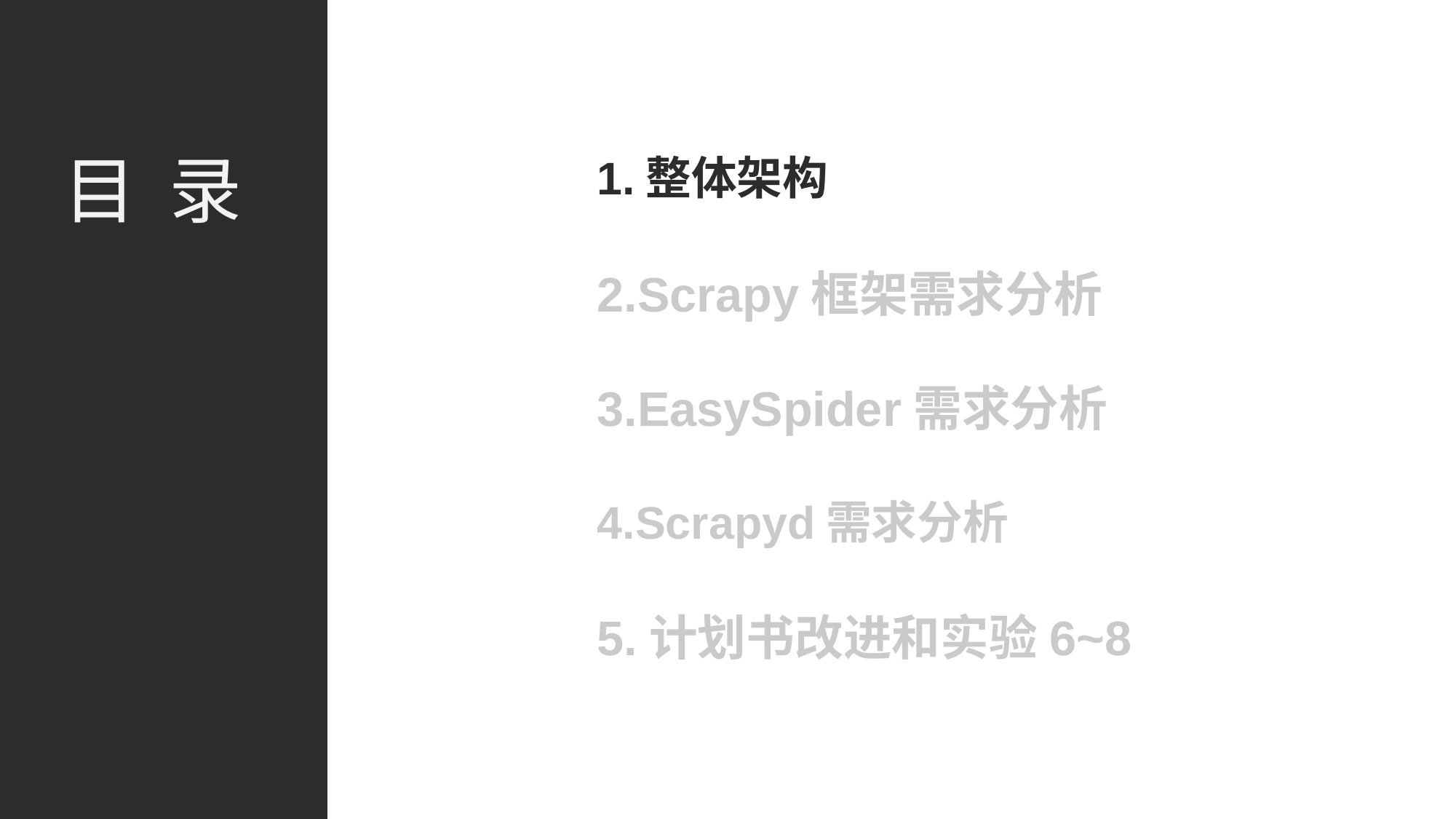

目  录
1.整体架构
2.Scrapy框架需求分析
3.EasySpider需求分析
4.Scrapyd需求分析
5.计划书改进和实验6~8